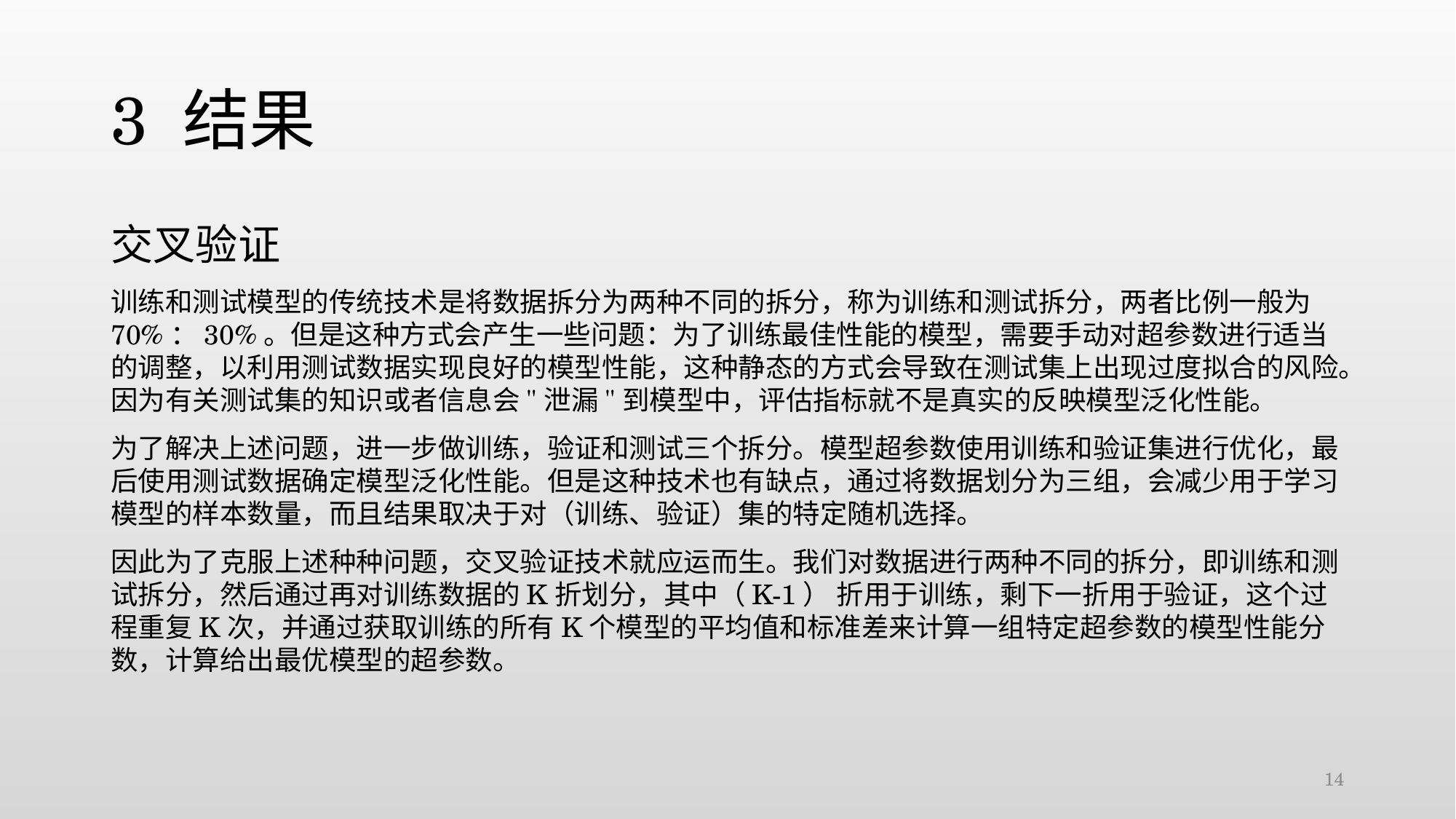

# 3 结果
交叉验证
训练和测试模型的传统技术是将数据拆分为两种不同的拆分，称为训练和测试拆分，两者比例一般为70%：30%。但是这种方式会产生一些问题：为了训练最佳性能的模型，需要手动对超参数进行适当的调整，以利用测试数据实现良好的模型性能，这种静态的方式会导致在测试集上出现过度拟合的风险。因为有关测试集的知识或者信息会"泄漏"到模型中，评估指标就不是真实的反映模型泛化性能。
为了解决上述问题，进一步做训练，验证和测试三个拆分。模型超参数使用训练和验证集进行优化，最后使用测试数据确定模型泛化性能。但是这种技术也有缺点，通过将数据划分为三组，会减少用于学习模型的样本数量，而且结果取决于对（训练、验证）集的特定随机选择。
因此为了克服上述种种问题，交叉验证技术就应运而生。我们对数据进行两种不同的拆分，即训练和测试拆分，然后通过再对训练数据的K折划分，其中（K-1） 折用于训练，剩下一折用于验证，这个过程重复K次，并通过获取训练的所有K个模型的平均值和标准差来计算一组特定超参数的模型性能分数，计算给出最优模型的超参数。
14